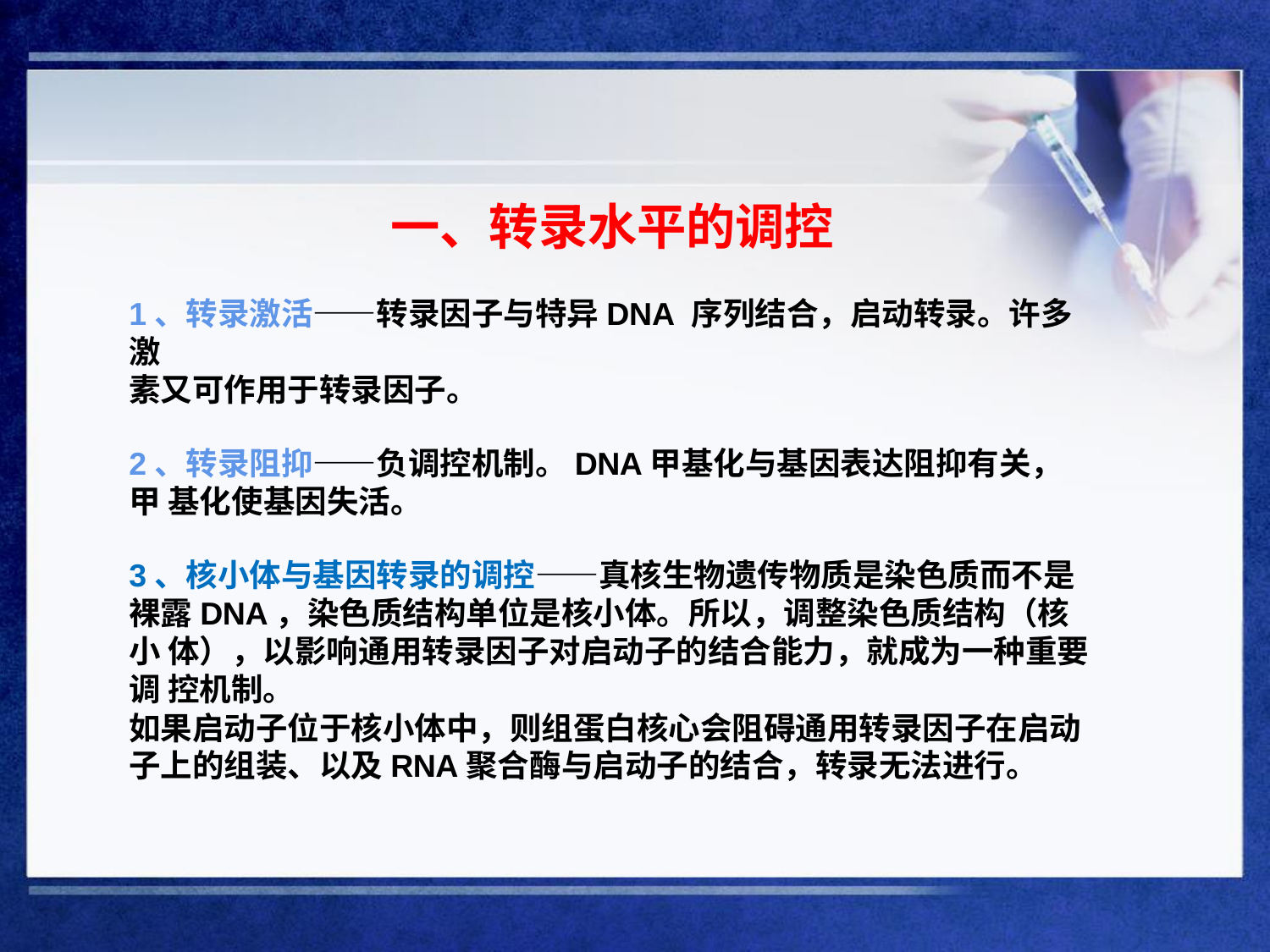

# 一、转录水平的调控
1、转录激活——转录因子与特异DNA 序列结合，启动转录。许多激
素又可作用于转录因子。

2、转录阻抑——负调控机制。DNA甲基化与基因表达阻抑有关，甲 基化使基因失活。

3、核小体与基因转录的调控——真核生物遗传物质是染色质而不是 裸露DNA，染色质结构单位是核小体。所以，调整染色质结构（核小 体），以影响通用转录因子对启动子的结合能力，就成为一种重要调 控机制。
如果启动子位于核小体中，则组蛋白核心会阻碍通用转录因子在启动
子上的组装、以及RNA聚合酶与启动子的结合，转录无法进行。